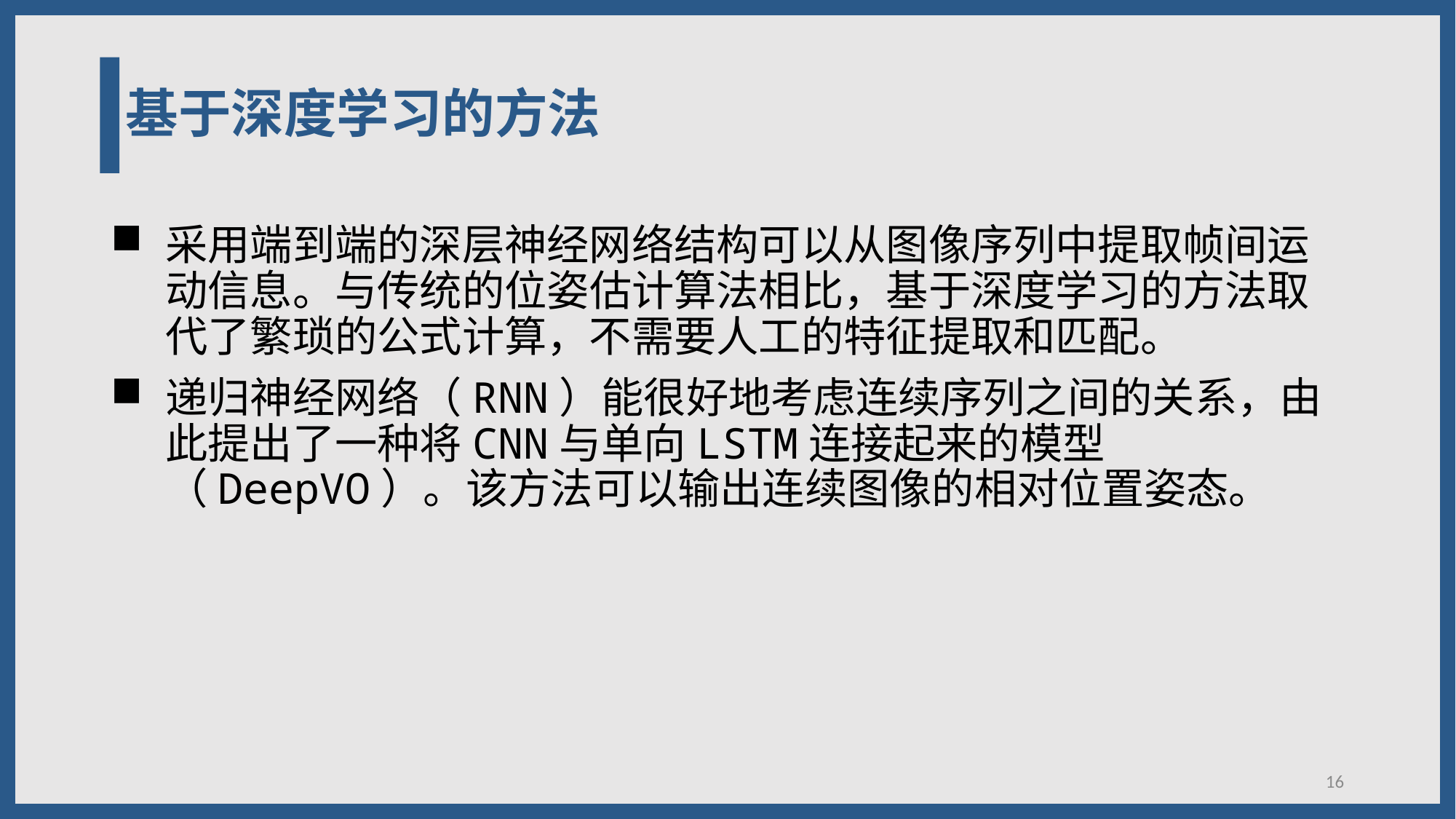

# 基于深度学习的方法
采用端到端的深层神经网络结构可以从图像序列中提取帧间运动信息。与传统的位姿估计算法相比，基于深度学习的方法取代了繁琐的公式计算，不需要人工的特征提取和匹配。
递归神经网络（RNN）能很好地考虑连续序列之间的关系，由此提出了一种将CNN与单向LSTM连接起来的模型（DeepVO）。该方法可以输出连续图像的相对位置姿态。
16